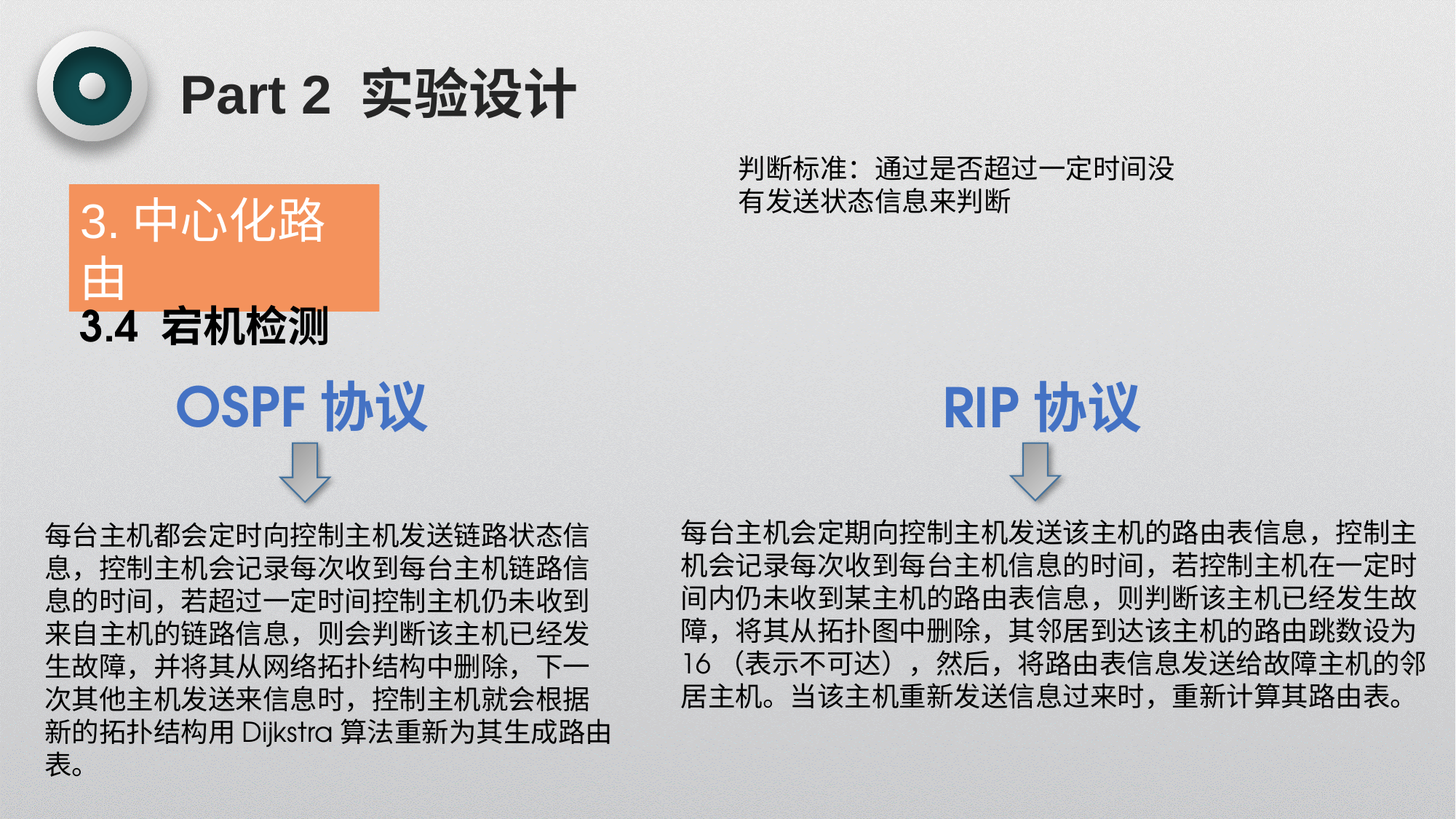

Part 2 实验设计
判断标准：通过是否超过一定时间没有发送状态信息来判断
3.中心化路由
3.4 宕机检测
OSPF协议
RIP协议

每台主机会定期向控制主机发送该主机的路由表信息，控制主机会记录每次收到每台主机信息的时间，若控制主机在一定时间内仍未收到某主机的路由表信息，则判断该主机已经发生故障，将其从拓扑图中删除，其邻居到达该主机的路由跳数设为16（表示不可达），然后，将路由表信息发送给故障主机的邻居主机。当该主机重新发送信息过来时，重新计算其路由表。
每台主机都会定时向控制主机发送链路状态信息，控制主机会记录每次收到每台主机链路信息的时间，若超过一定时间控制主机仍未收到来自主机的链路信息，则会判断该主机已经发生故障，并将其从网络拓扑结构中删除，下一次其他主机发送来信息时，控制主机就会根据新的拓扑结构用Dijkstra算法重新为其生成路由表。